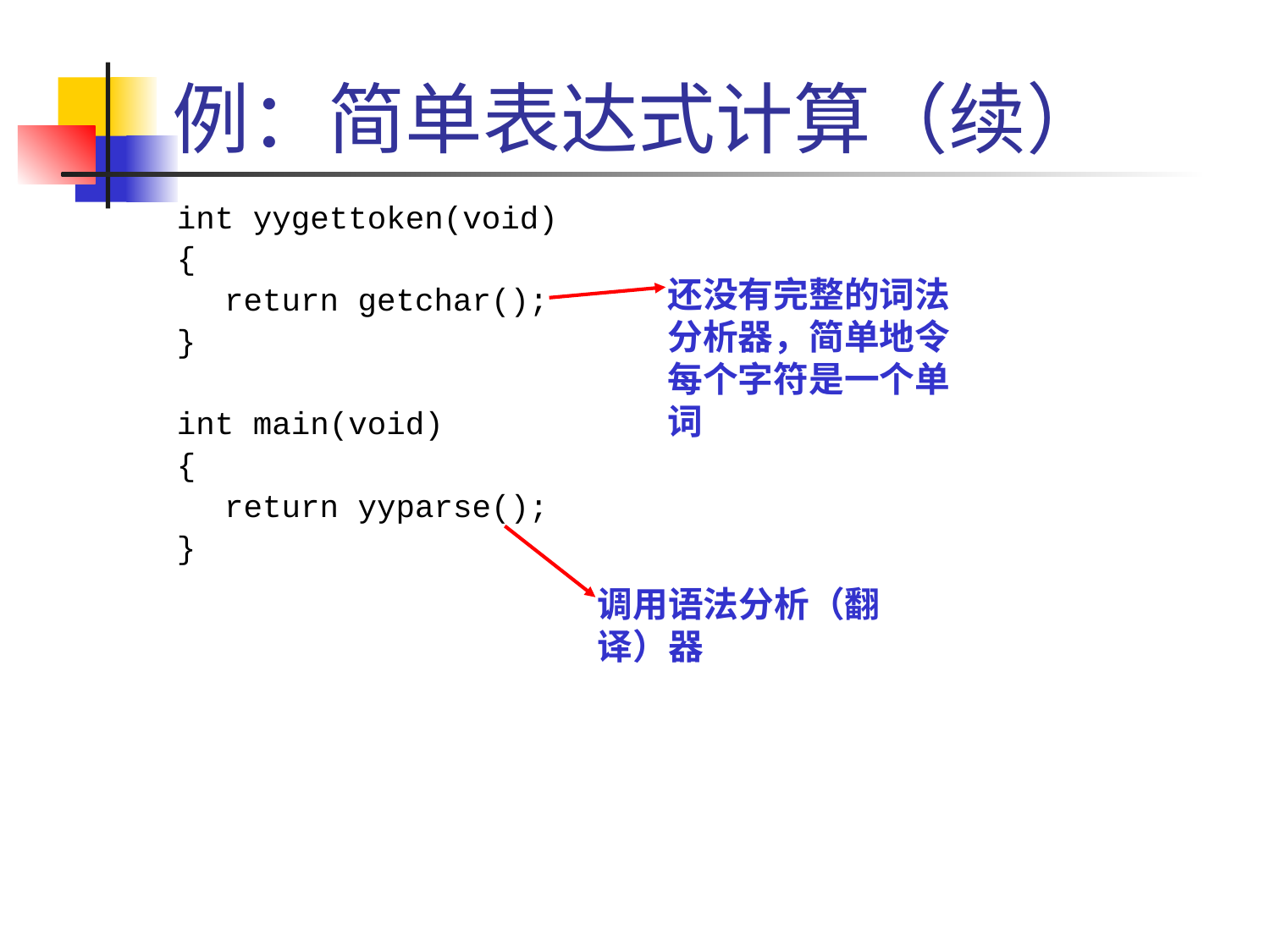

# 例：简单表达式计算（续）
int yygettoken(void)
{
	return getchar();
}

int main(void)
{
	return yyparse();
}
还没有完整的词法分析器，简单地令每个字符是一个单词

调用语法分析（翻译）器